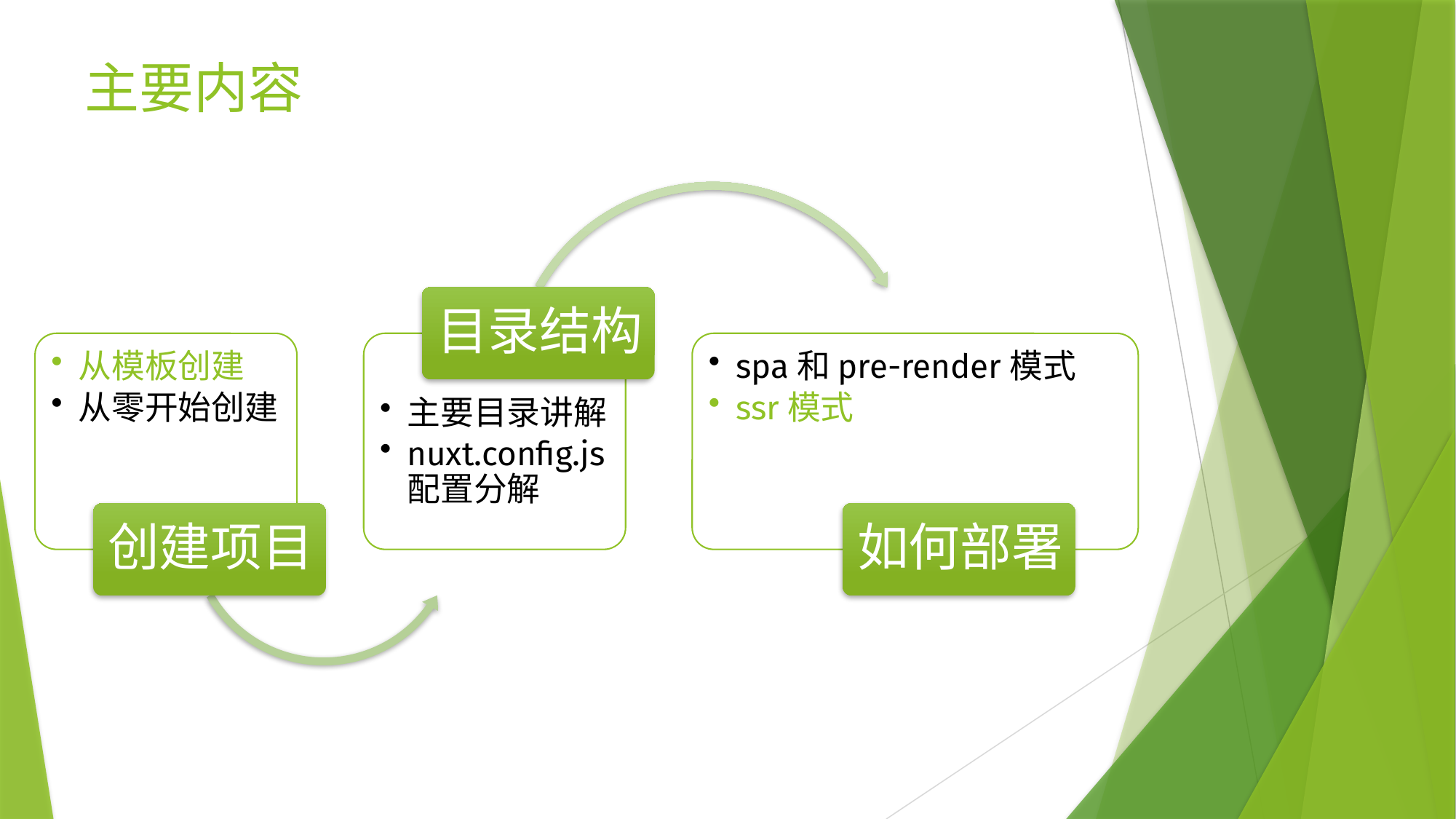

主要内容
从模板创建
从零开始创建
创建项目
主要目录讲解
nuxt.config.js 配置分解
目录结构
spa和pre-render模式
ssr模式
如何部署